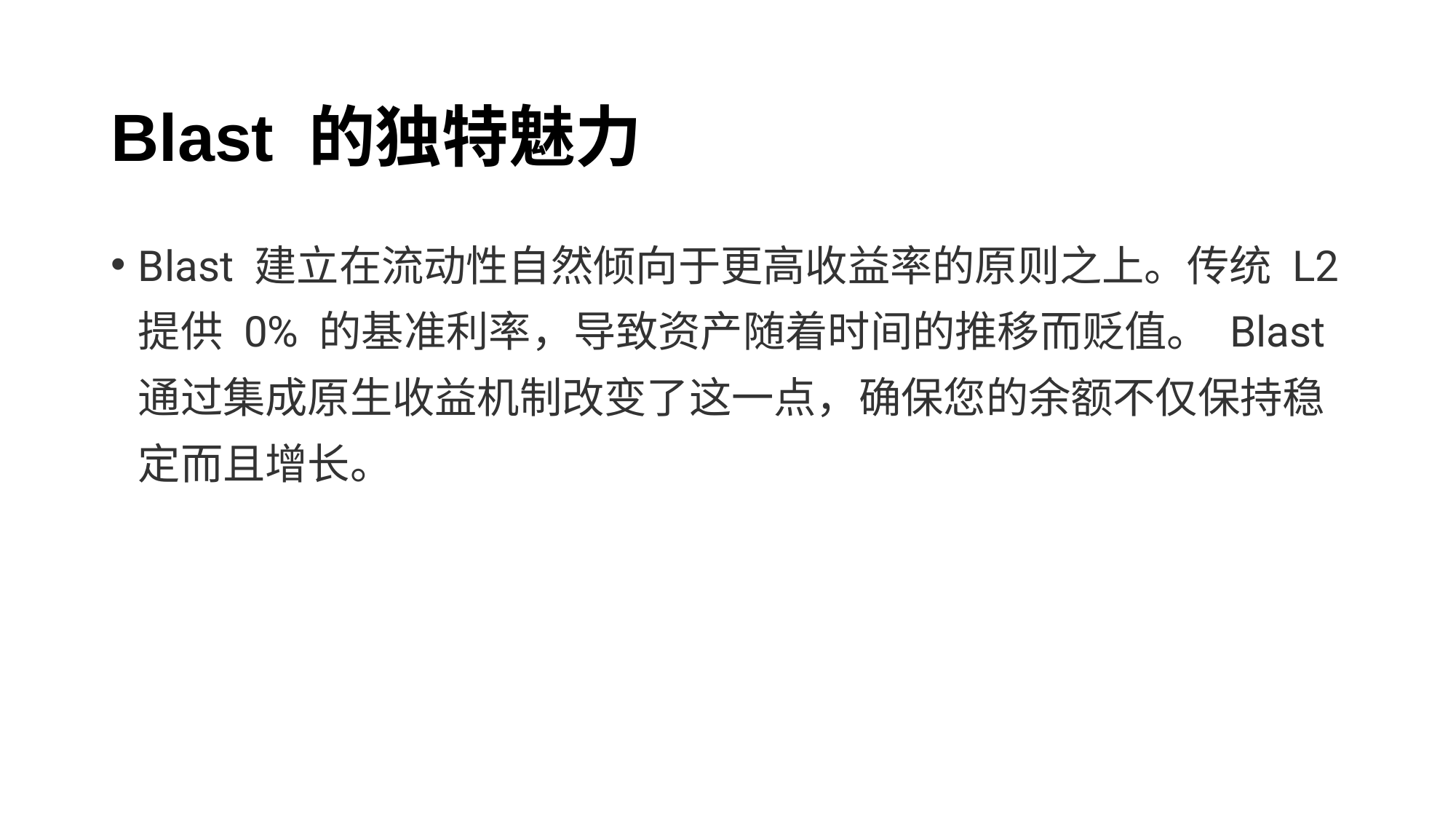

# Blast 的独特魅力
Blast 建立在流动性自然倾向于更高收益率的原则之上。传统 L2 提供 0% 的基准利率，导致资产随着时间的推移而贬值。 Blast 通过集成原生收益机制改变了这一点，确保您的余额不仅保持稳定而且增长。